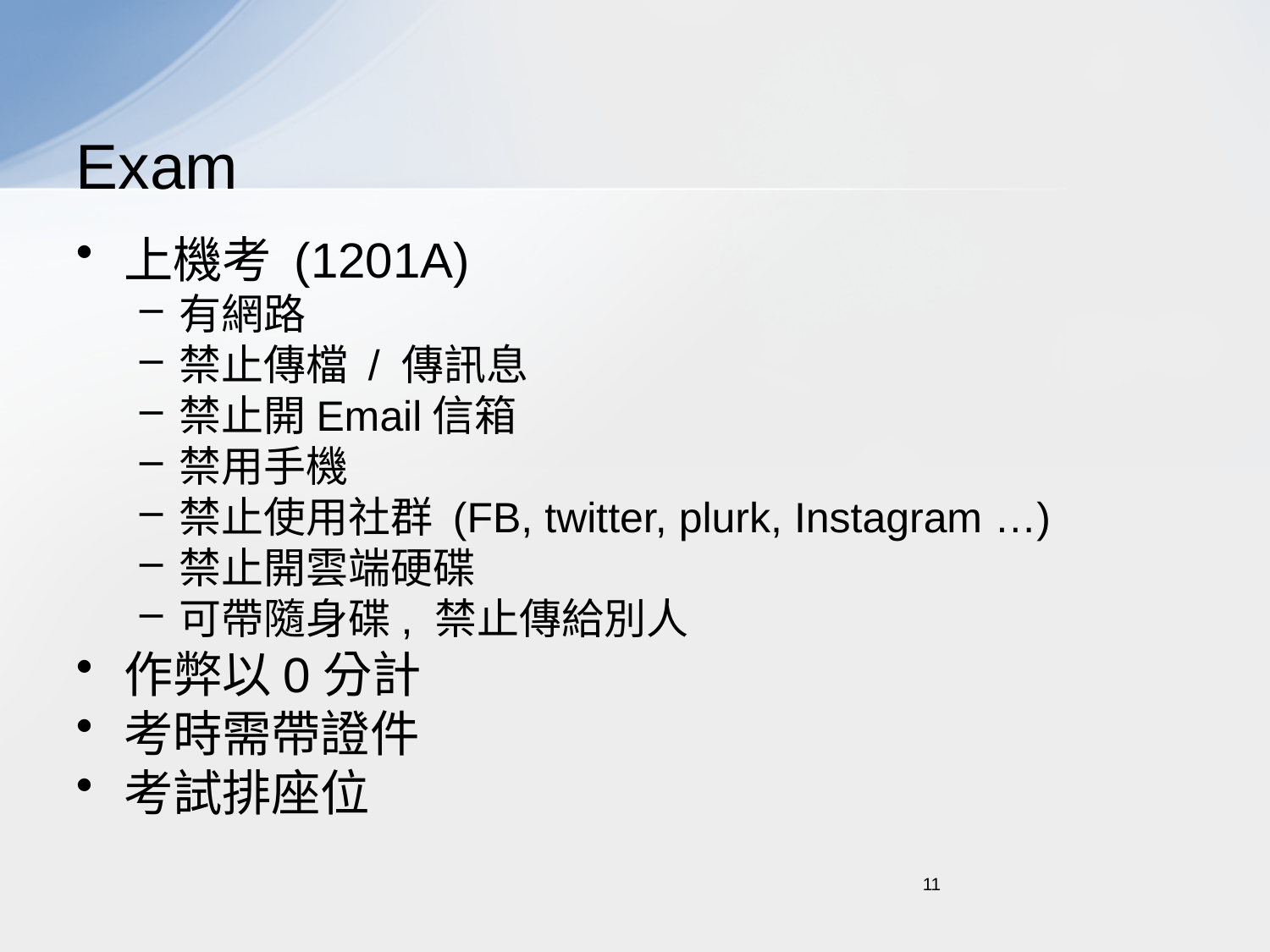

# Exam
上機考 (1201A)
有網路
禁止傳檔 / 傳訊息
禁止開Email信箱
禁用手機
禁止使用社群 (FB, twitter, plurk, Instagram …)
禁止開雲端硬碟
可帶隨身碟, 禁止傳給別人
作弊以0分計
考時需帶證件
考試排座位
11